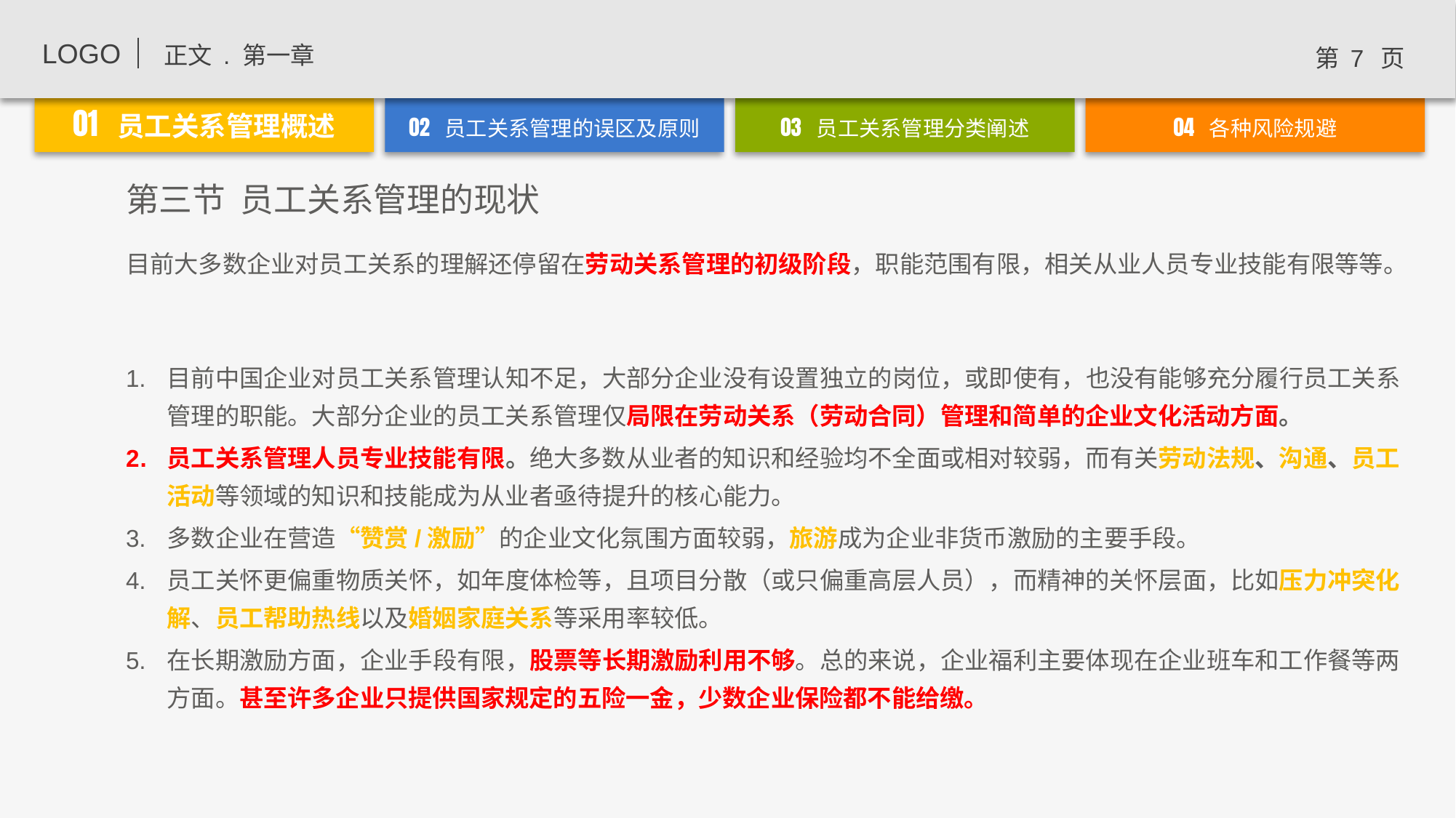

第三节  员工关系管理的现状
目前大多数企业对员工关系的理解还停留在劳动关系管理的初级阶段，职能范围有限，相关从业人员专业技能有限等等。
目前中国企业对员工关系管理认知不足，大部分企业没有设置独立的岗位，或即使有，也没有能够充分履行员工关系管理的职能。大部分企业的员工关系管理仅局限在劳动关系（劳动合同）管理和简单的企业文化活动方面。
员工关系管理人员专业技能有限。绝大多数从业者的知识和经验均不全面或相对较弱，而有关劳动法规、沟通、员工活动等领域的知识和技能成为从业者亟待提升的核心能力。
多数企业在营造“赞赏/激励”的企业文化氛围方面较弱，旅游成为企业非货币激励的主要手段。
员工关怀更偏重物质关怀，如年度体检等，且项目分散（或只偏重高层人员），而精神的关怀层面，比如压力冲突化解、员工帮助热线以及婚姻家庭关系等采用率较低。
在长期激励方面，企业手段有限，股票等长期激励利用不够。总的来说，企业福利主要体现在企业班车和工作餐等两方面。甚至许多企业只提供国家规定的五险一金，少数企业保险都不能给缴。